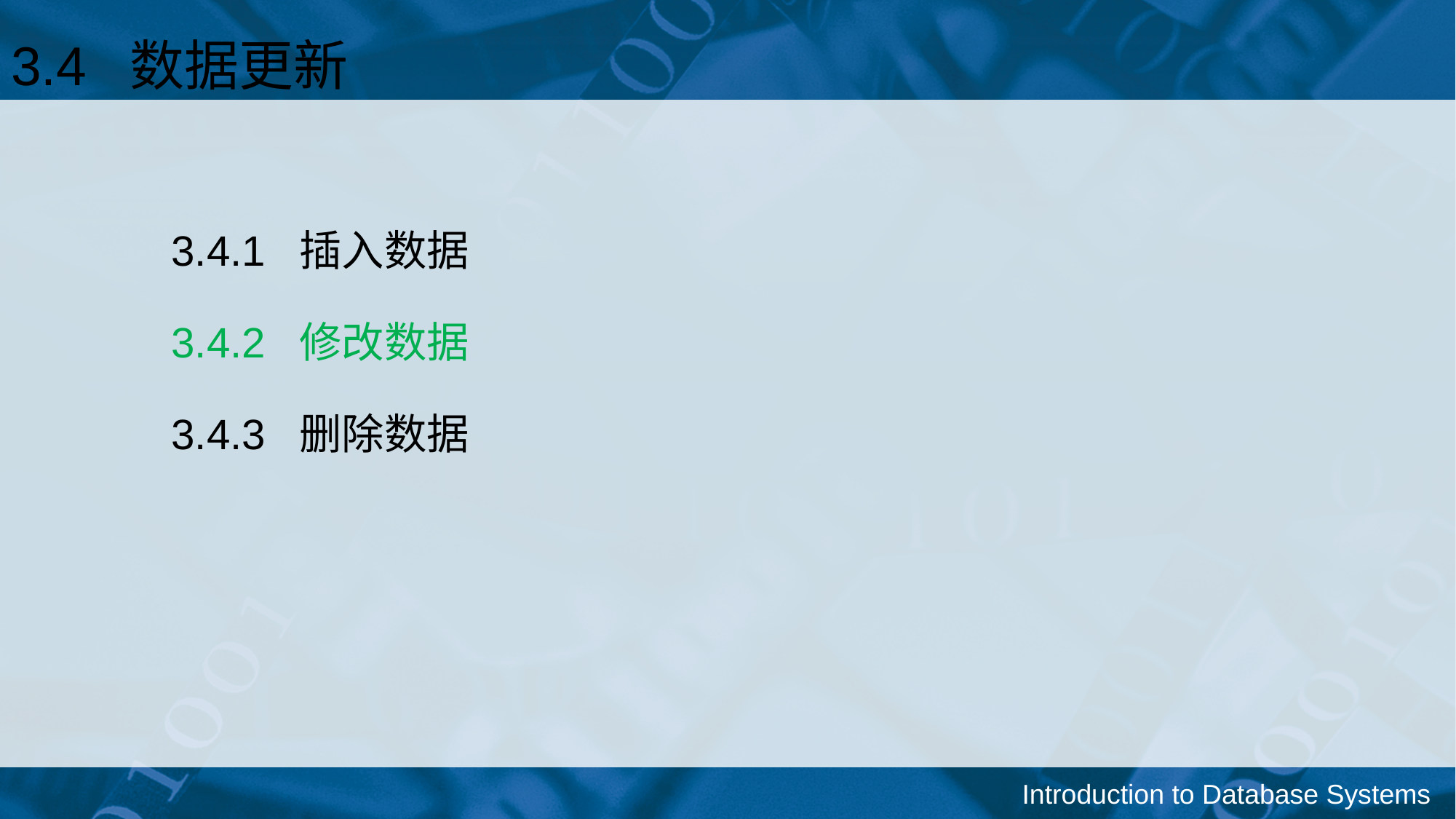

3.4  数据更新
3.4.1  插入数据
3.4.2  修改数据
3.4.3  删除数据